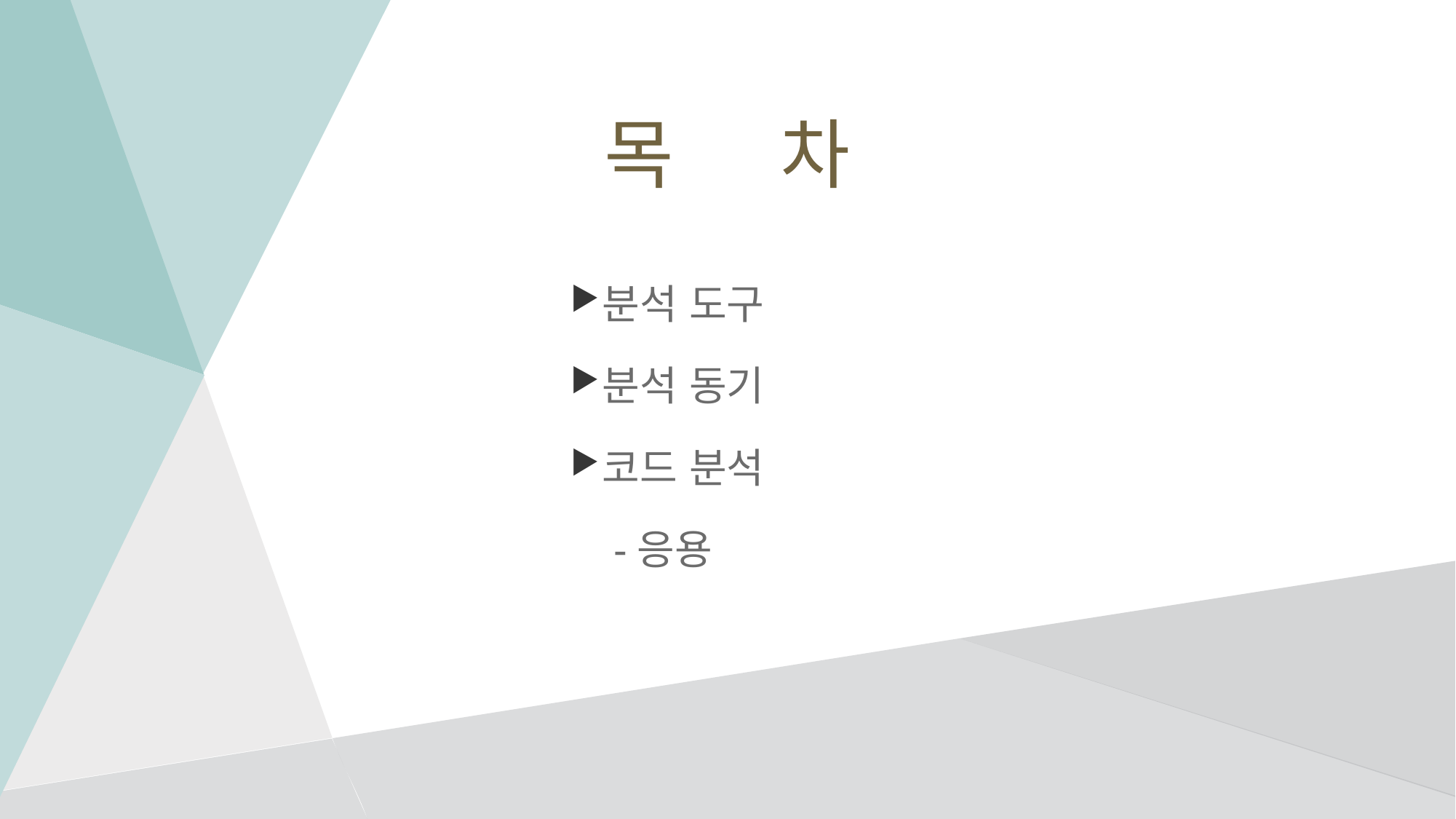

# 목     차
분석 도구
분석 동기
코드 분석
	 -응용